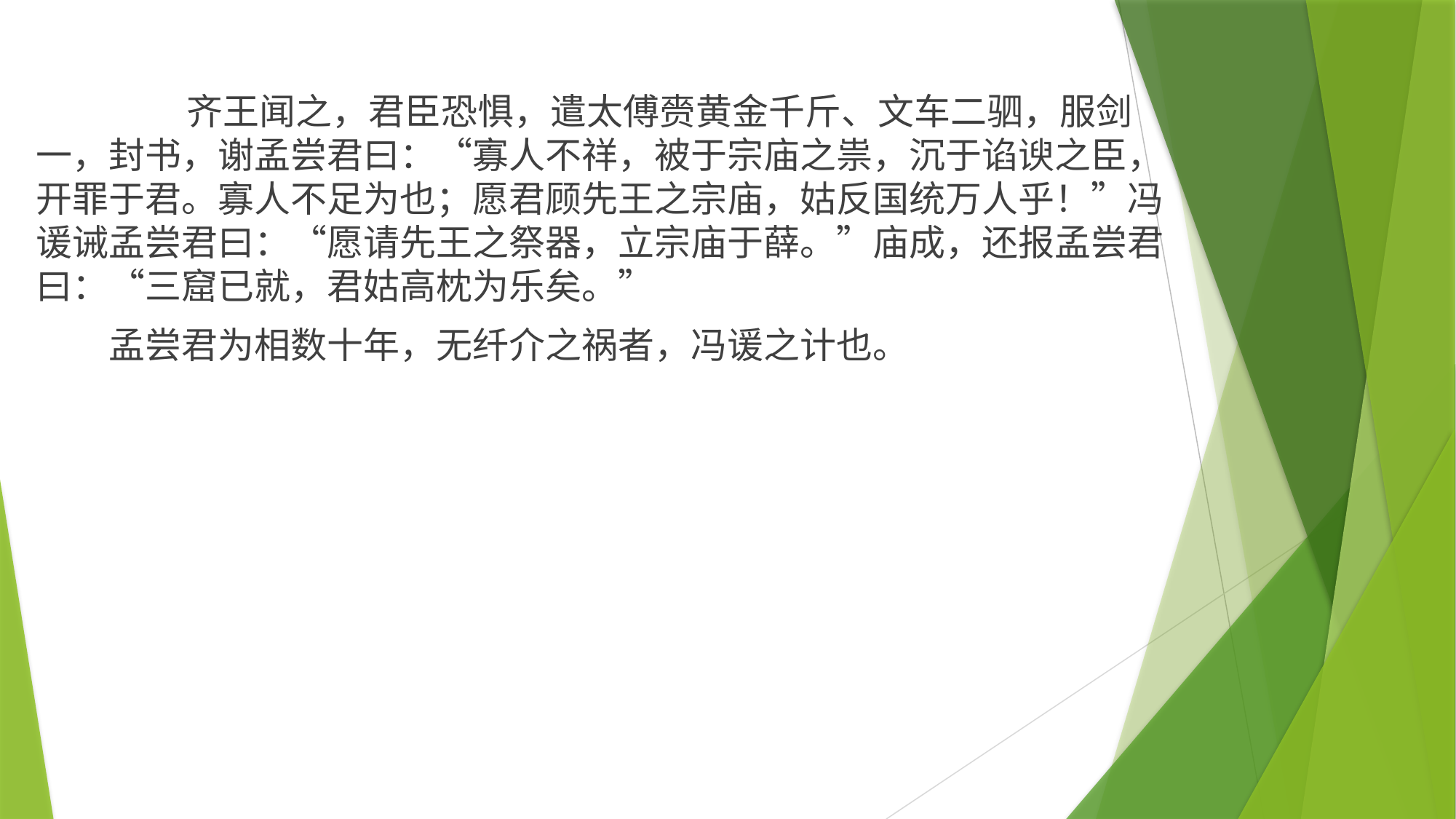

齐王闻之，君臣恐惧，遣太傅赍黄金千斤、文车二驷，服剑一，封书，谢孟尝君曰：“寡人不祥，被于宗庙之祟，沉于谄谀之臣，开罪于君。寡人不足为也；愿君顾先王之宗庙，姑反国统万人乎！”冯谖诫孟尝君曰：“愿请先王之祭器，立宗庙于薛。”庙成，还报孟尝君曰：“三窟已就，君姑高枕为乐矣。”
　　孟尝君为相数十年，无纤介之祸者，冯谖之计也。